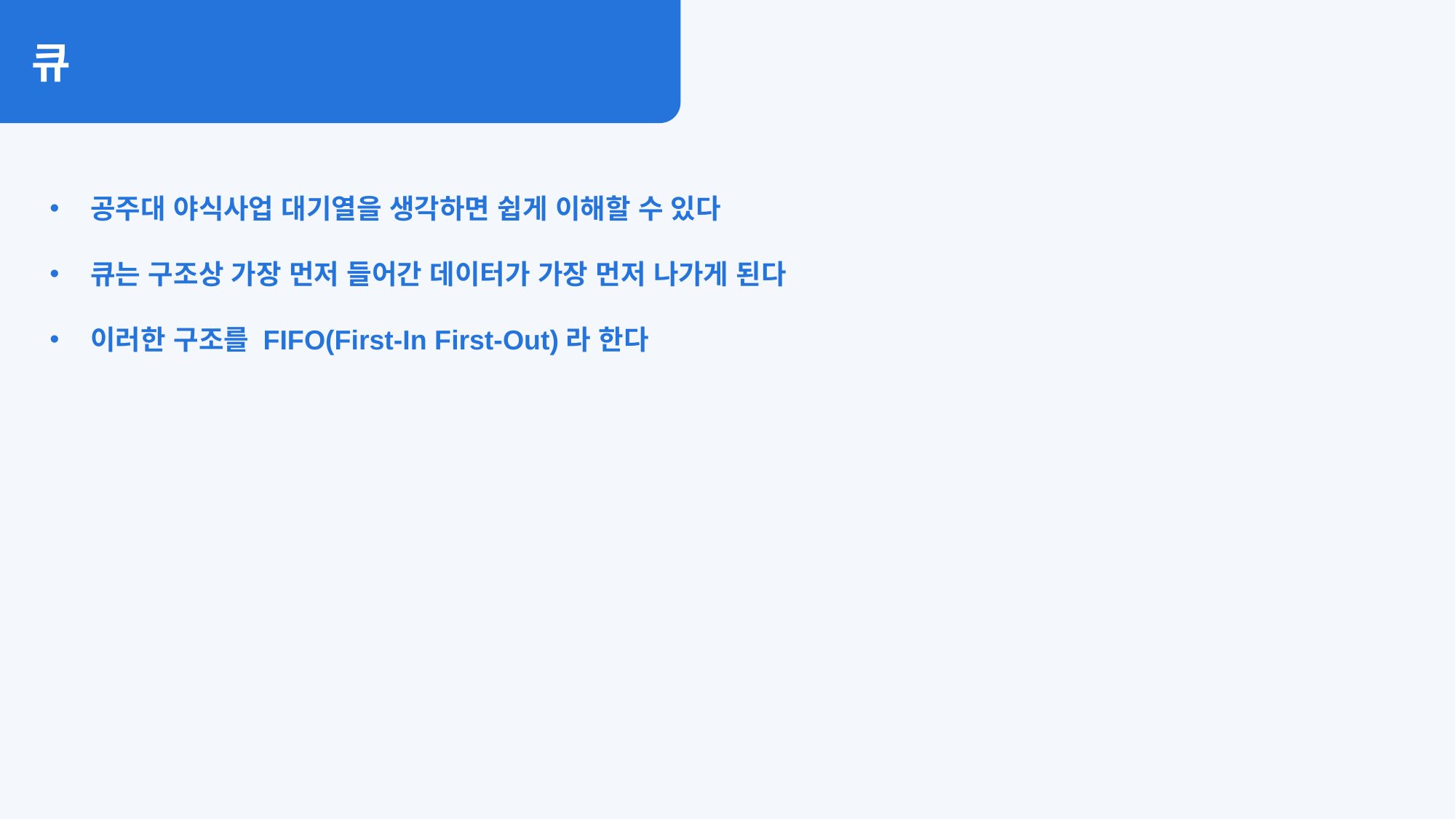

큐
공주대 야식사업 대기열을 생각하면 쉽게 이해할 수 있다
큐는 구조상 가장 먼저 들어간 데이터가 가장 먼저 나가게 된다
이러한 구조를 FIFO(First-In First-Out)라 한다